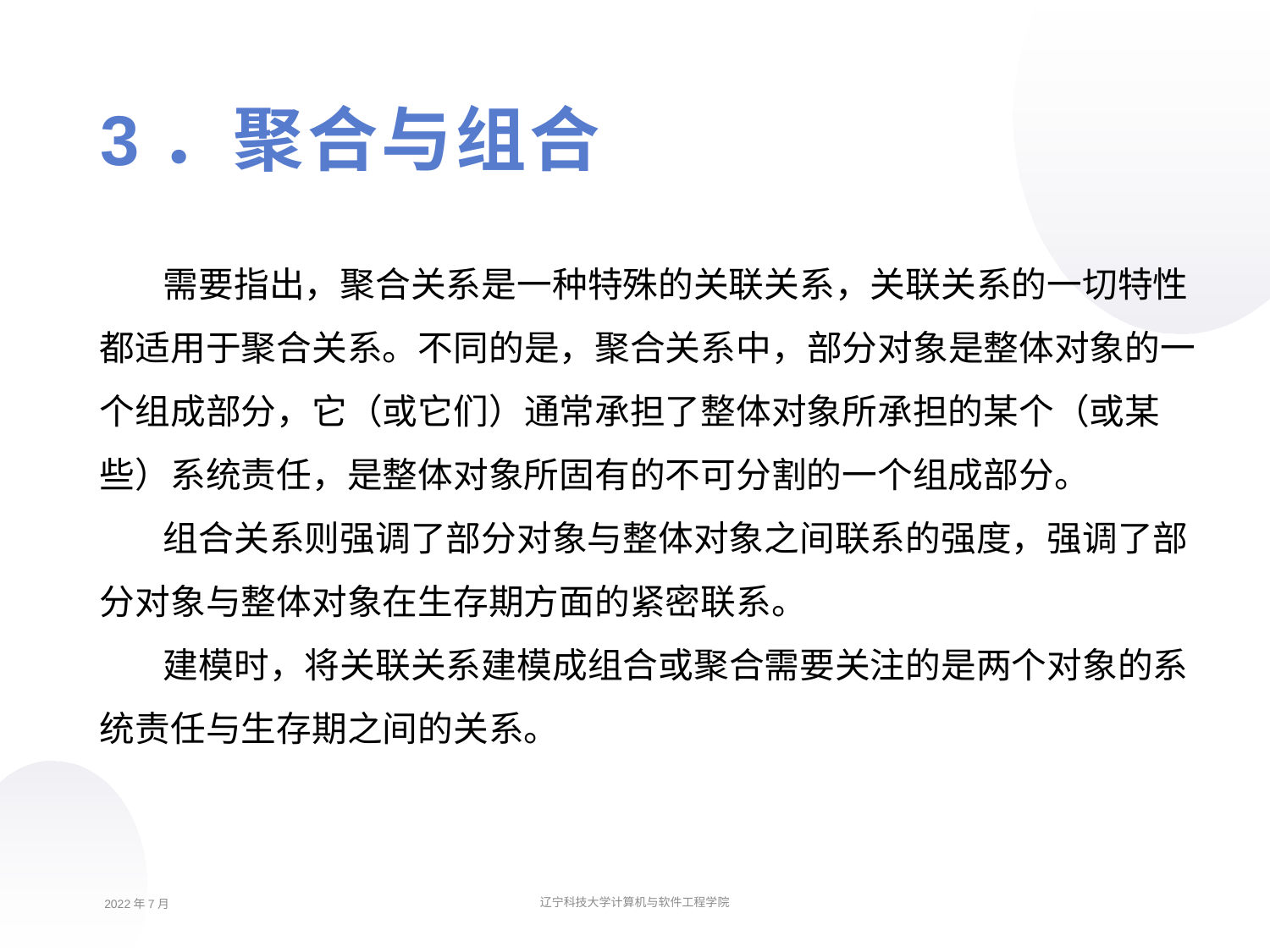

3．聚合与组合
需要指出，聚合关系是一种特殊的关联关系，关联关系的一切特性都适用于聚合关系。不同的是，聚合关系中，部分对象是整体对象的一个组成部分，它（或它们）通常承担了整体对象所承担的某个（或某些）系统责任，是整体对象所固有的不可分割的一个组成部分。
组合关系则强调了部分对象与整体对象之间联系的强度，强调了部分对象与整体对象在生存期方面的紧密联系。
建模时，将关联关系建模成组合或聚合需要关注的是两个对象的系统责任与生存期之间的关系。

2022年7月
辽宁科技大学计算机与软件工程学院
26